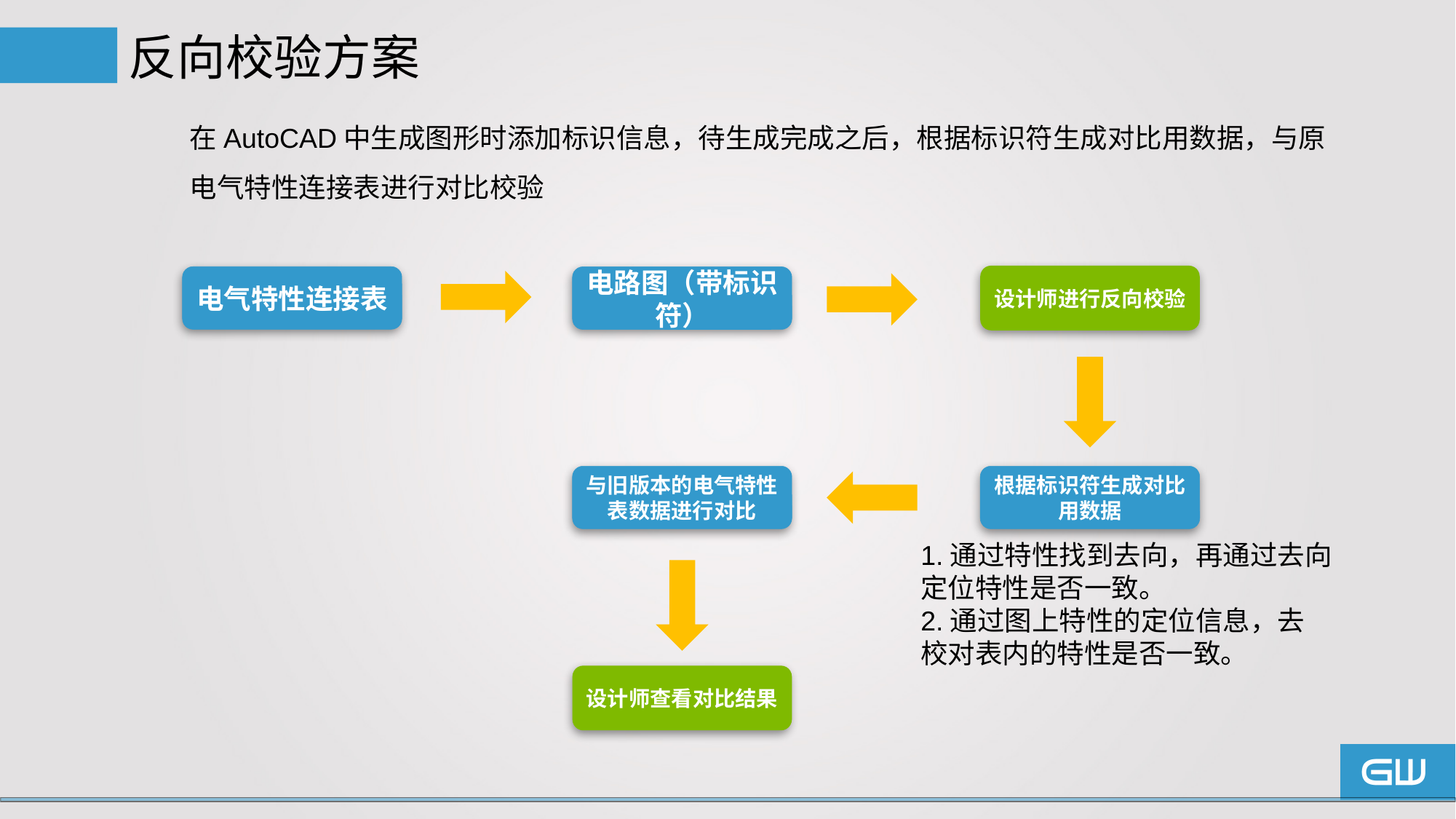

# 反向校验方案
在AutoCAD中生成图形时添加标识信息，待生成完成之后，根据标识符生成对比用数据，与原
电气特性连接表进行对比校验
设计师进行反向校验
电气特性连接表
电路图（带标识符）

与旧版本的电气特性表数据进行对比
根据标识符生成对比用数据

1.通过特性找到去向，再通过去向
定位特性是否一致。
2.通过图上特性的定位信息，去
校对表内的特性是否一致。

设计师查看对比结果